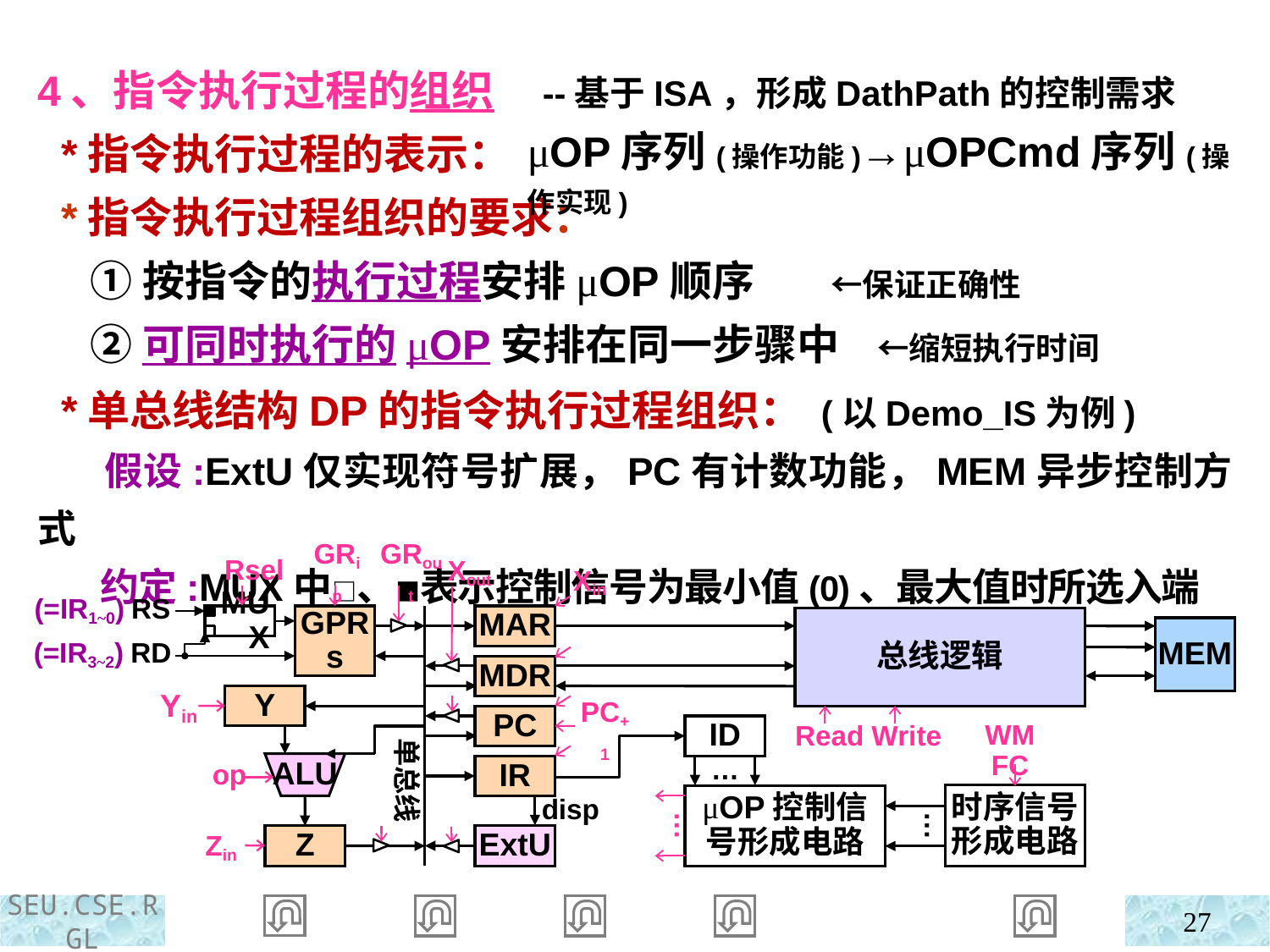

4、指令执行过程的组织    --基于ISA，形成DathPath的控制需求
  *指令执行过程的表示：
  *指令执行过程组织的要求：
μOP序列(操作功能)→μOPCmd序列(操作实现)
     ①按指令的执行过程安排μOP顺序        ←保证正确性
     ②可同时执行的μOP安排在同一步骤中    ←缩短执行时间
  *单总线结构DP的指令执行过程组织： (以Demo_IS为例)
      假设:ExtU仅实现符号扩展，PC有计数功能，MEM异步控制方式
      约定:MUX中□、■表示控制信号为最小值(0)、最大值时所选入端
Rsel
GRin
GRout
Xout
Xin
(=IR1~0) RS
(=IR3~2) RD
MUX

GPRs
MAR
总线逻辑
MEM

MDR

Y
Yin
PC

PC+1
ID
Read Write
单总线
WMFC
ALU
…
IR
op
时序信号形成电路
μOP控制信号形成电路
disp
…
…
ExtU
Z
Zin

27